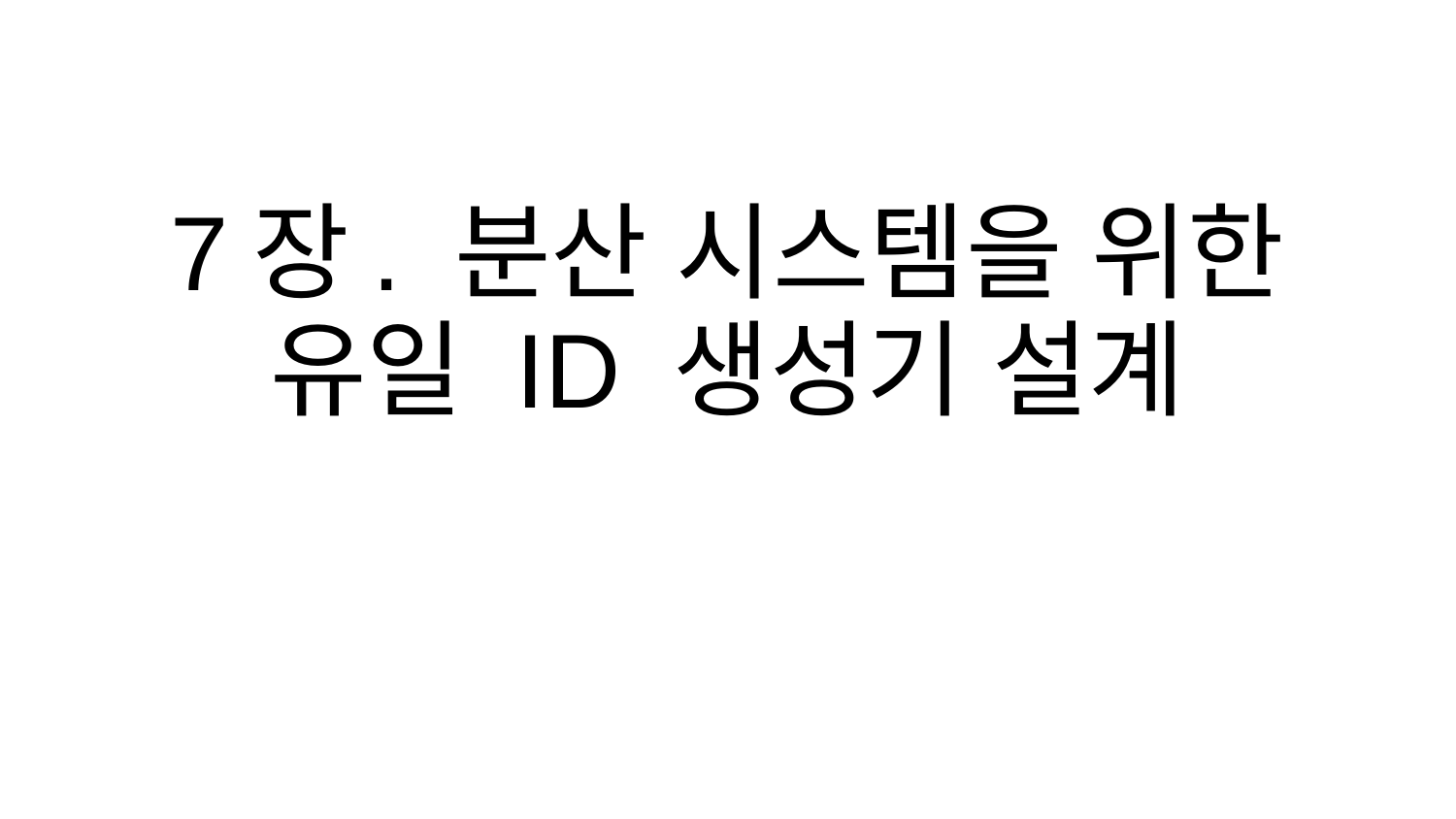

# 7장. 분산 시스템을 위한 유일 ID 생성기 설계